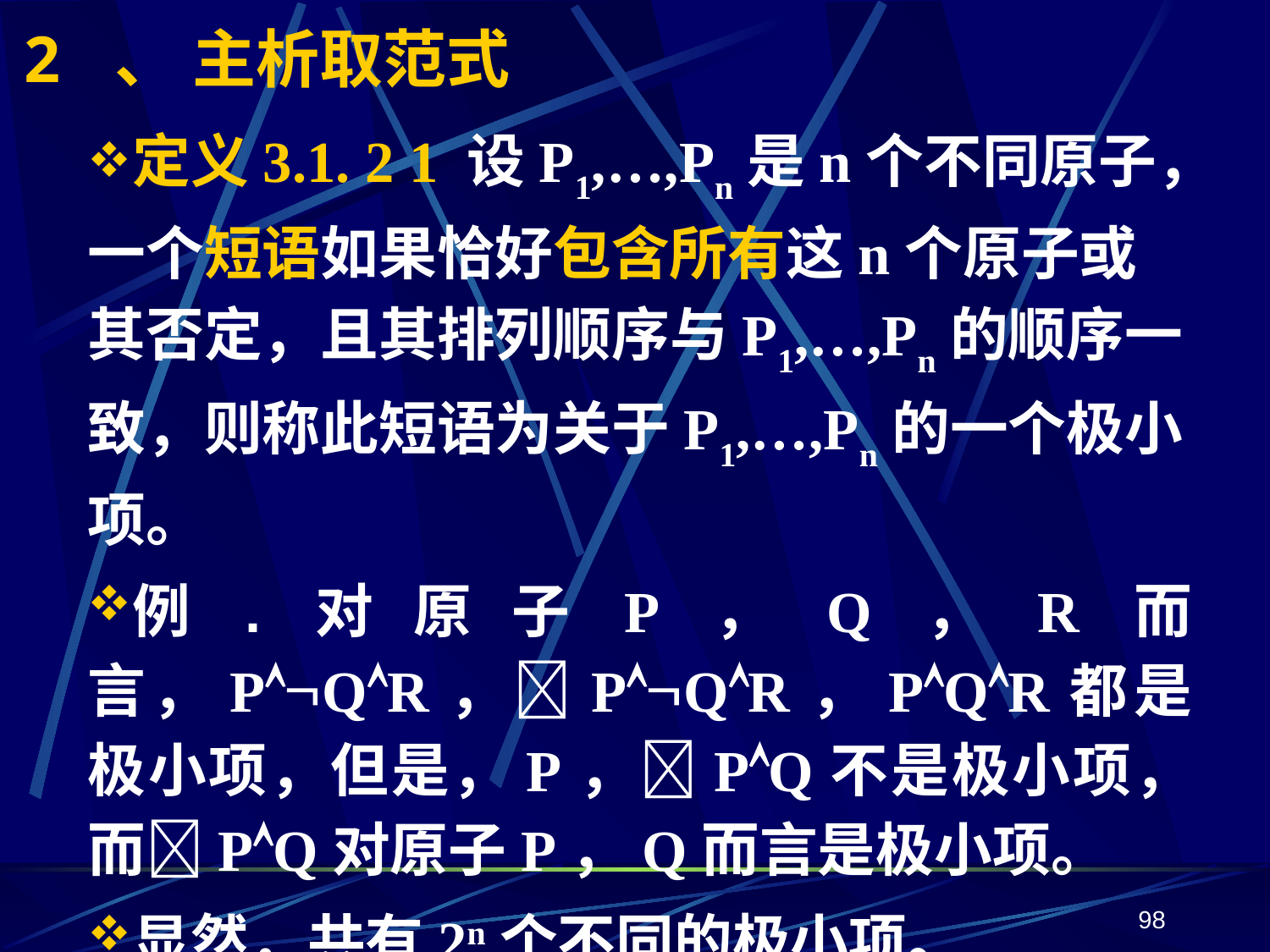

# 2 、 主析取范式
定义3.1. 2 1 设P1,…,Pn是n个不同原子，一个短语如果恰好包含所有这n个原子或其否定，且其排列顺序与P1,…,Pn的顺序一致，则称此短语为关于P1,…,Pn的一个极小项。
例.对原子P，Q，R而言，P∧¬Q∧R，¬P∧¬Q∧R，P∧Q∧R都是极小项，但是，P，¬P∧Q不是极小项，而¬P∧Q对原子P，Q而言是极小项。
显然，共有2n个不同的极小项。

98